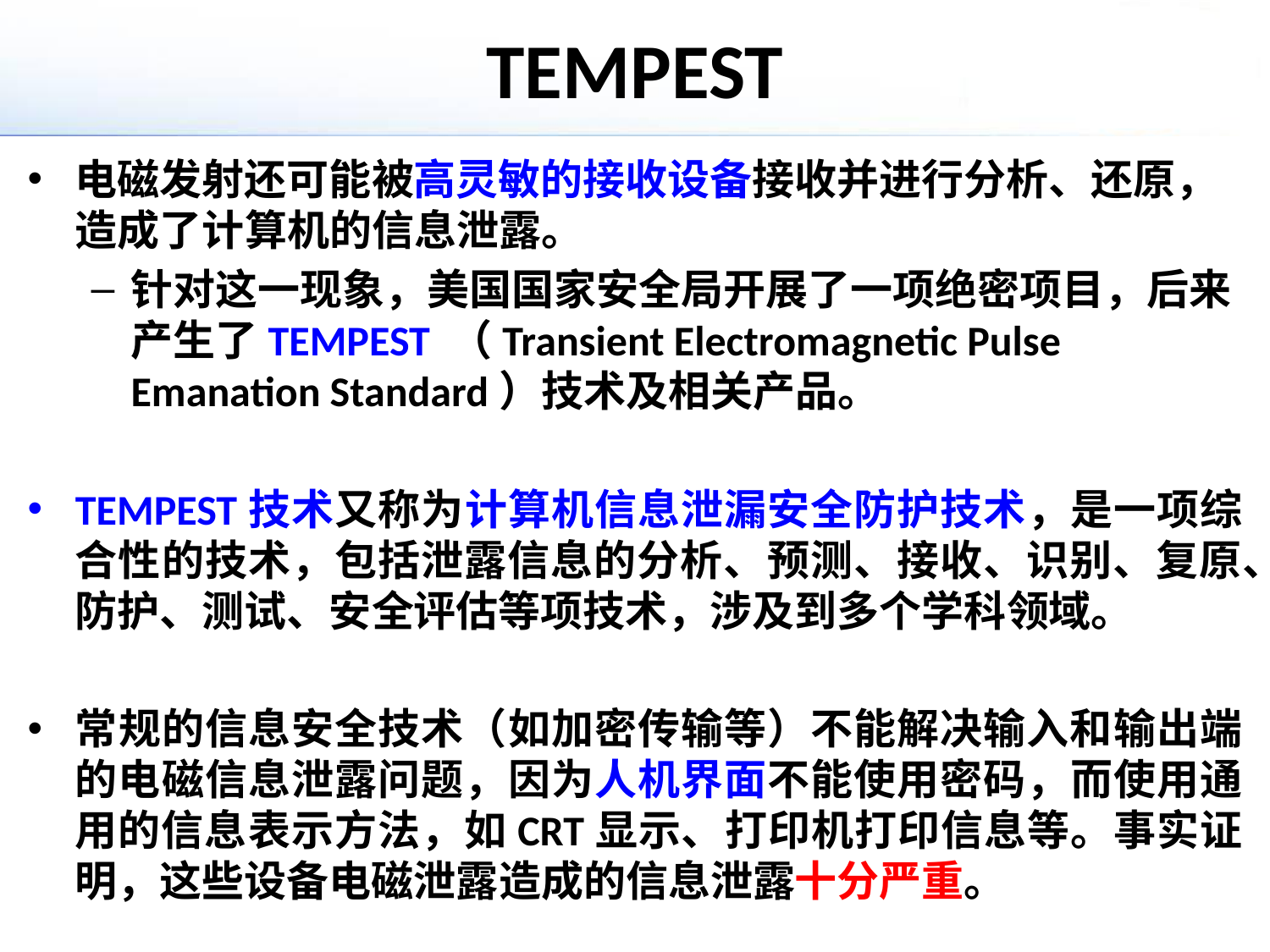

# TEMPEST
电磁发射还可能被高灵敏的接收设备接收并进行分析、还原，造成了计算机的信息泄露。
针对这一现象，美国国家安全局开展了一项绝密项目，后来产生了TEMPEST （Transient Electromagnetic Pulse Emanation Standard）技术及相关产品。

TEMPEST技术又称为计算机信息泄漏安全防护技术，是一项综合性的技术，包括泄露信息的分析、预测、接收、识别、复原、防护、测试、安全评估等项技术，涉及到多个学科领域。

常规的信息安全技术（如加密传输等）不能解决输入和输出端的电磁信息泄露问题，因为人机界面不能使用密码，而使用通用的信息表示方法，如CRT显示、打印机打印信息等。事实证明，这些设备电磁泄露造成的信息泄露十分严重。